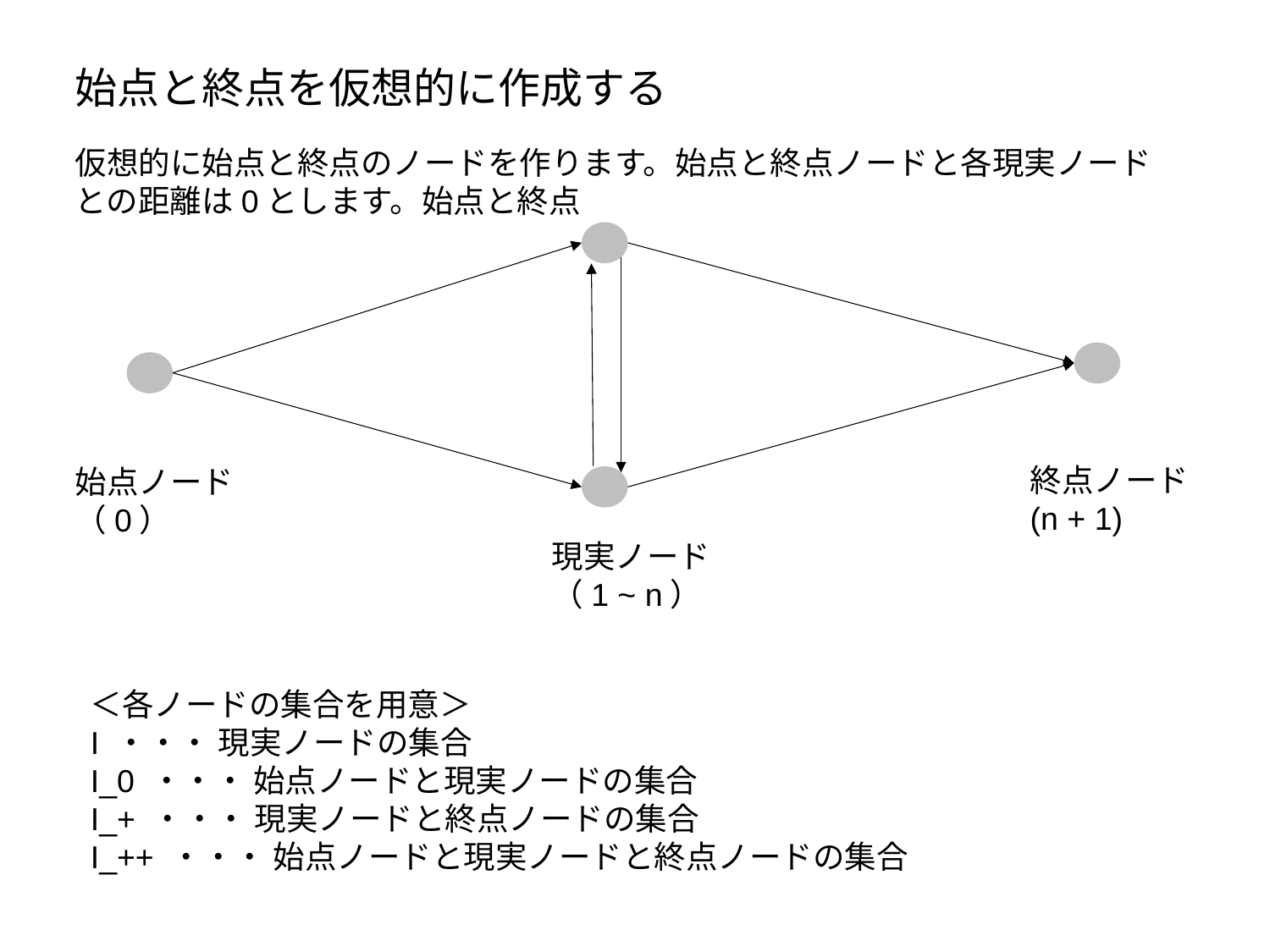

始点と終点を仮想的に作成する
仮想的に始点と終点のノードを作ります。始点と終点ノードと各現実ノードとの距離は0とします。始点と終点

終点ノード
(n + 1)
始点ノード（0）

現実ノード
（1 ~ n）
＜各ノードの集合を用意＞
I ・・・ 現実ノードの集合
I_0 ・・・ 始点ノードと現実ノードの集合
I_+ ・・・ 現実ノードと終点ノードの集合
I_++ ・・・ 始点ノードと現実ノードと終点ノードの集合